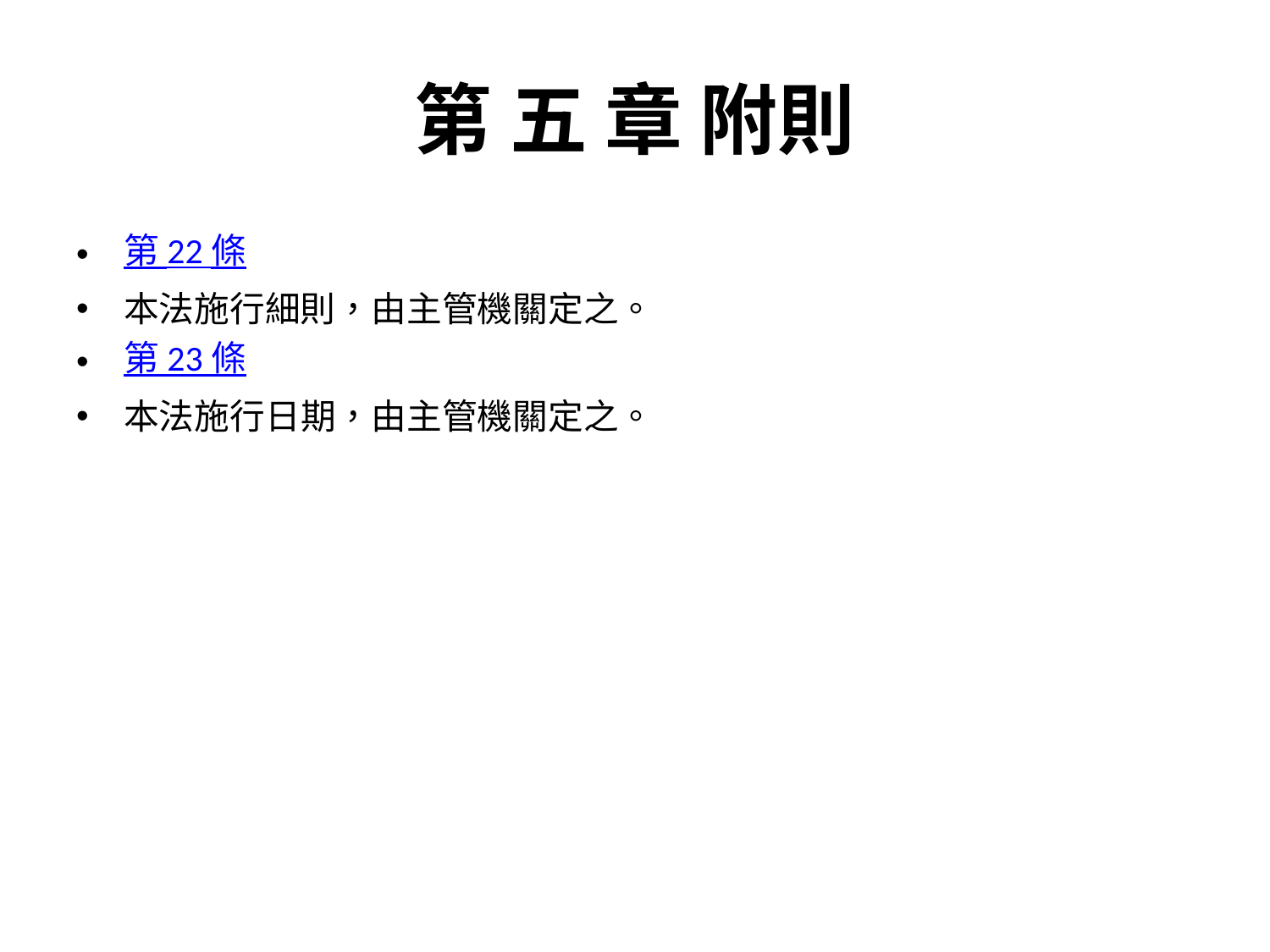

# 第 五 章 附則
第 22 條
本法施行細則，由主管機關定之。
第 23 條
本法施行日期，由主管機關定之。